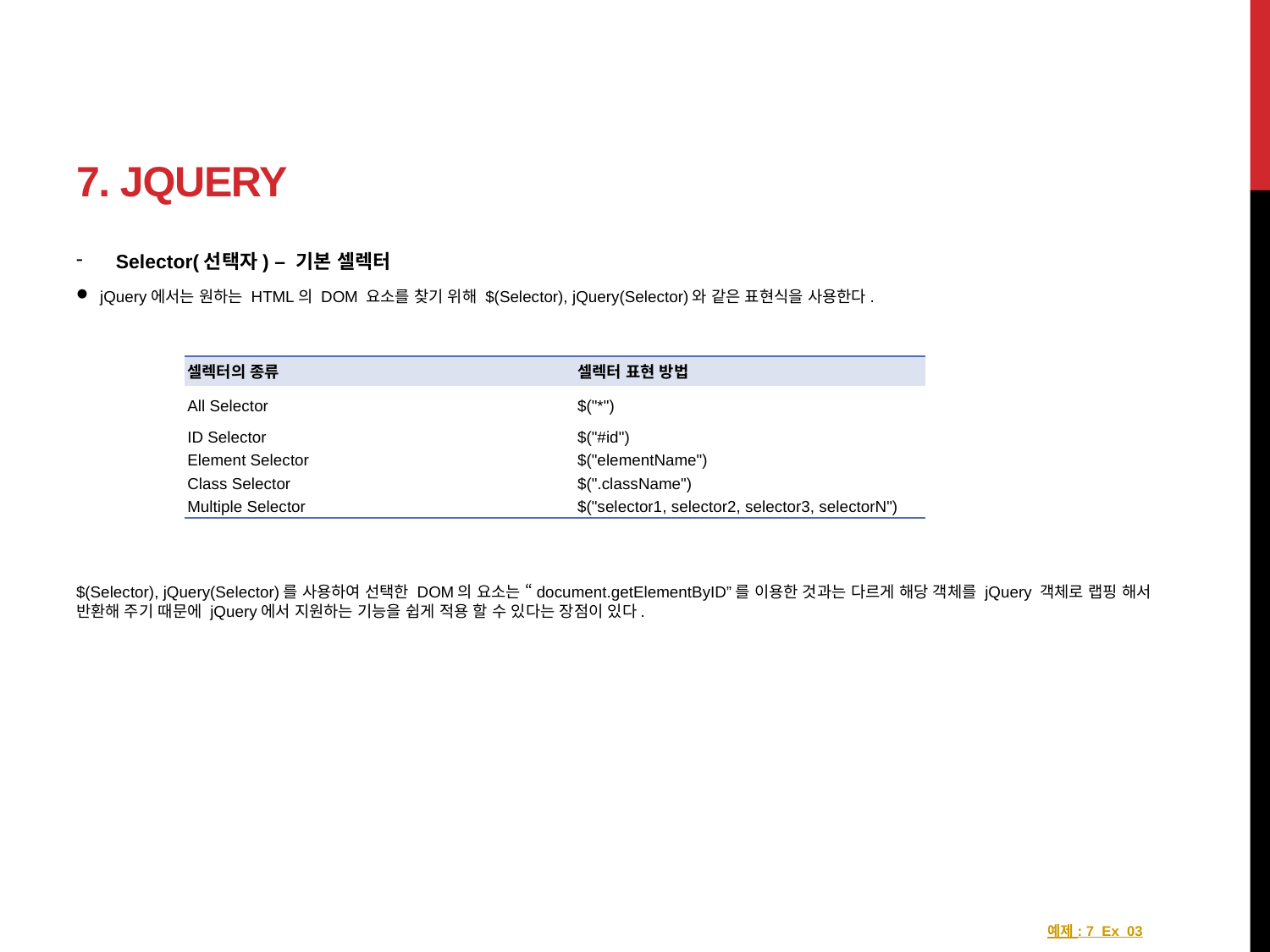

# 7. jquery
Selector(선택자) – 기본 셀렉터
jQuery에서는 원하는 HTML의 DOM 요소를 찾기 위해 $(Selector), jQuery(Selector)와 같은 표현식을 사용한다.

$(Selector), jQuery(Selector)를 사용하여 선택한 DOM의 요소는 “document.getElementByID”를 이용한 것과는 다르게 해당 객체를 jQuery 객체로 랩핑 해서
반환해 주기 때문에 jQuery에서 지원하는 기능을 쉽게 적용 할 수 있다는 장점이 있다.

| 셀렉터의 종류 | 셀렉터 표현 방법 |
| --- | --- |
| All Selector | $("\*") |
| ID Selector | $("#id") |
| Element Selector | $("elementName") |
| Class Selector | $(".className") |
| Multiple Selector | $("selector1, selector2, selector3, selectorN") |
예제 : 7_Ex_03